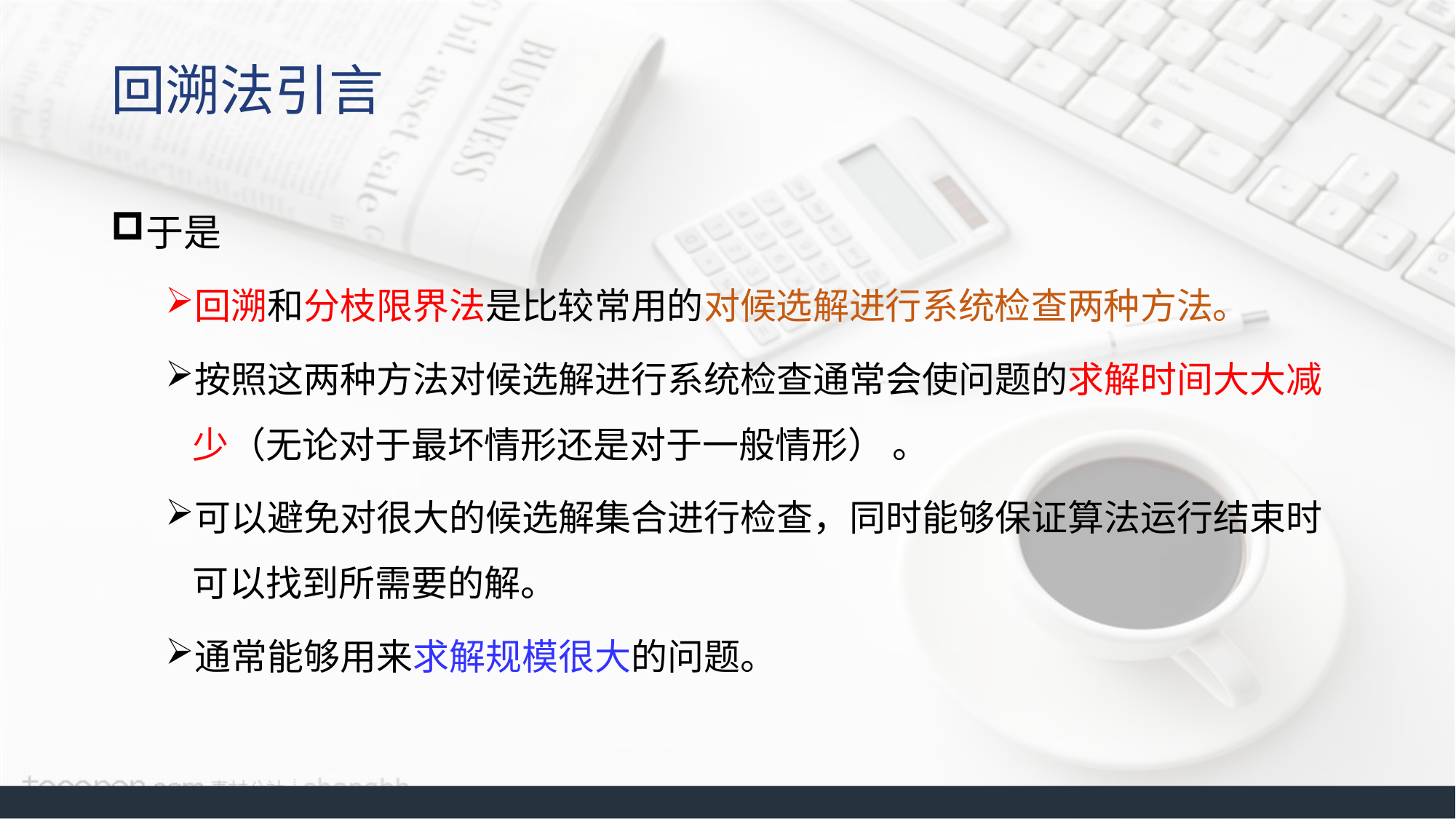

# 回溯法引言
于是
回溯和分枝限界法是比较常用的对候选解进行系统检查两种方法。
按照这两种方法对候选解进行系统检查通常会使问题的求解时间大大减少（无论对于最坏情形还是对于一般情形） 。
可以避免对很大的候选解集合进行检查，同时能够保证算法运行结束时可以找到所需要的解。
通常能够用来求解规模很大的问题。